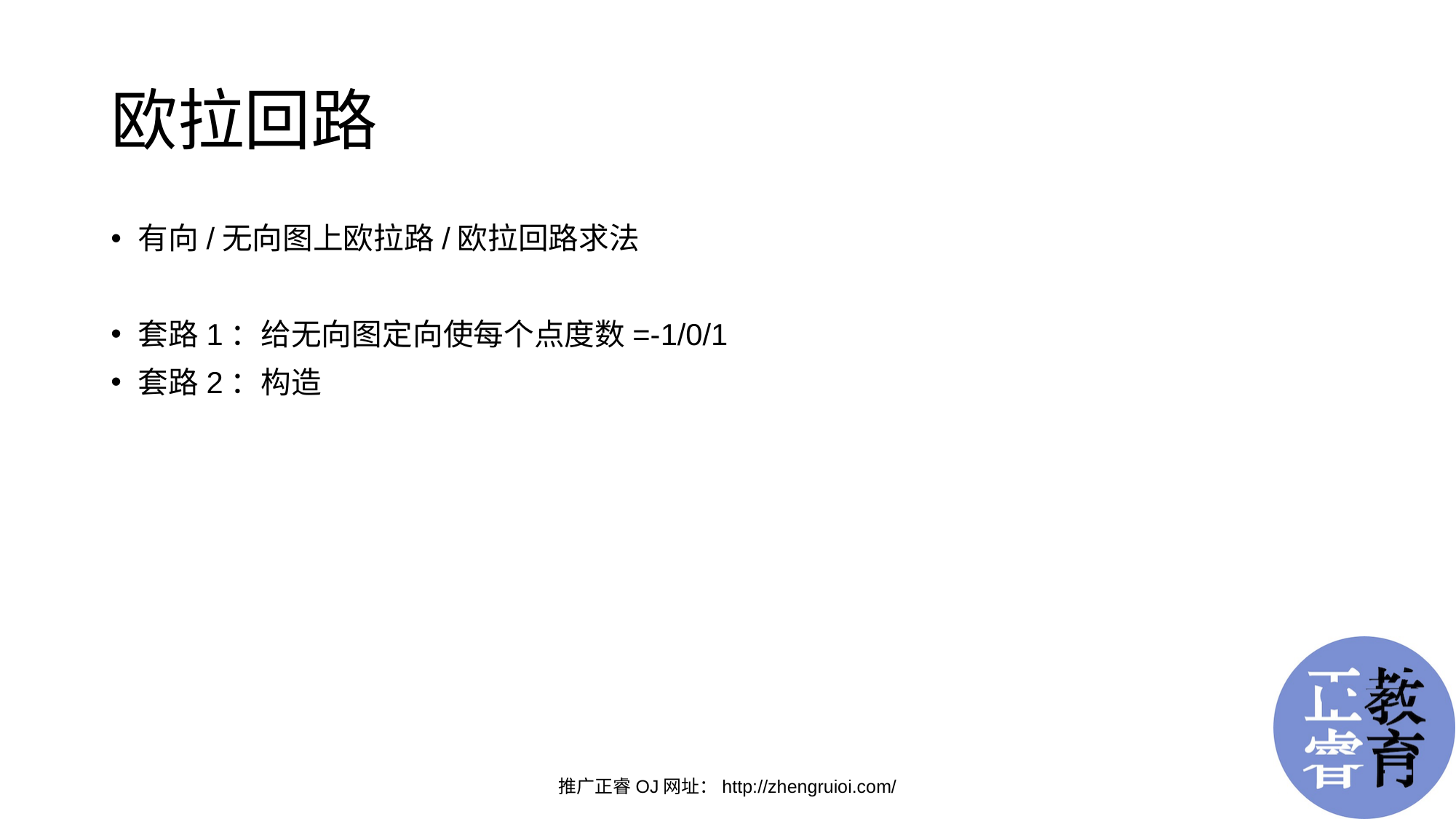

# 欧拉回路
有向/无向图上欧拉路/欧拉回路求法

套路1：给无向图定向使每个点度数=-1/0/1
套路2：构造